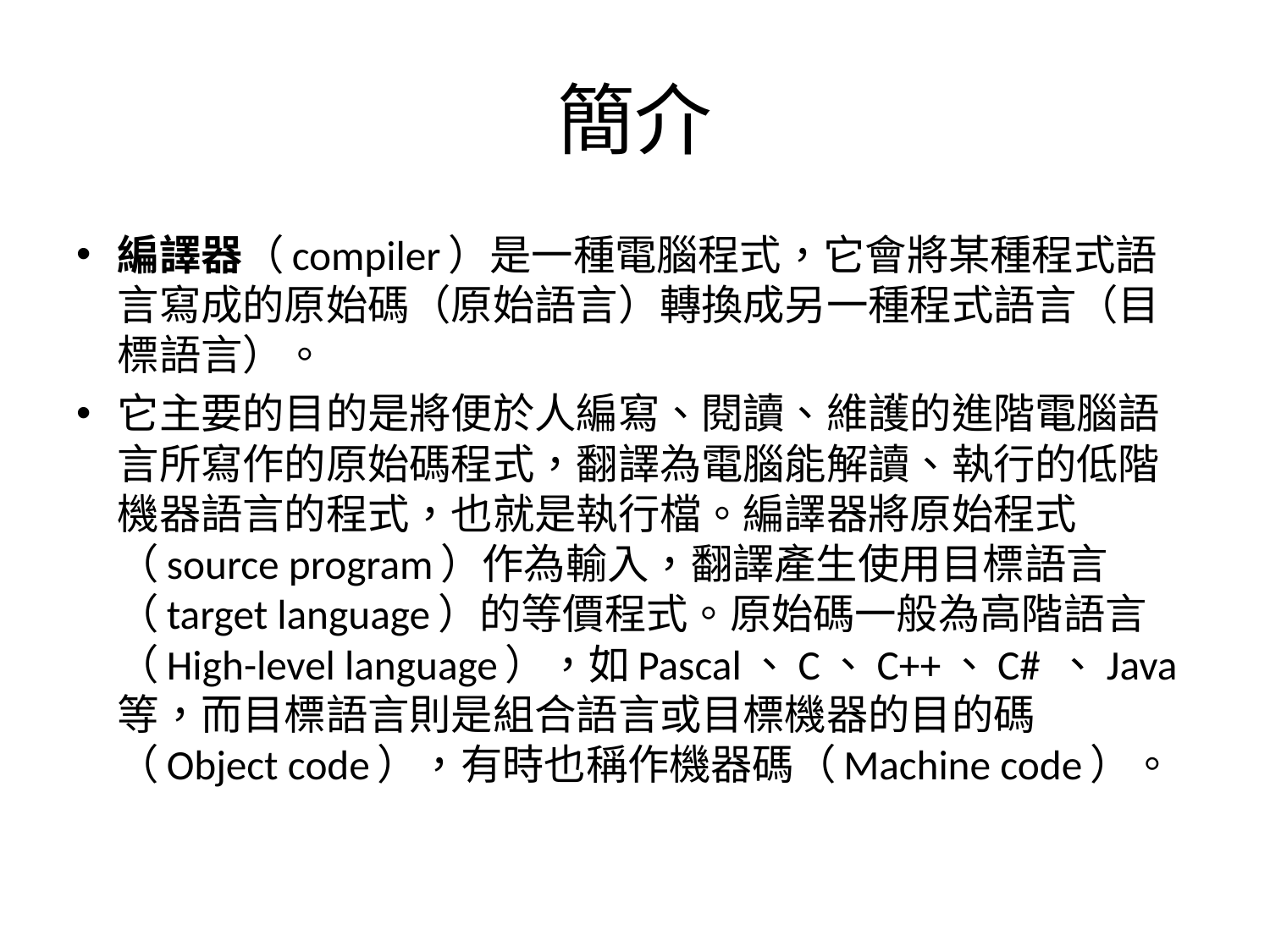

# 簡介
編譯器（compiler）是一種電腦程式，它會將某種程式語言寫成的原始碼（原始語言）轉換成另一種程式語言（目標語言）。
它主要的目的是將便於人編寫、閱讀、維護的進階電腦語言所寫作的原始碼程式，翻譯為電腦能解讀、執行的低階機器語言的程式，也就是執行檔。編譯器將原始程式（source program）作為輸入，翻譯產生使用目標語言（target language）的等價程式。原始碼一般為高階語言（High-level language），如Pascal、C、C++、C# 、Java等，而目標語言則是組合語言或目標機器的目的碼（Object code），有時也稱作機器碼（Machine code）。